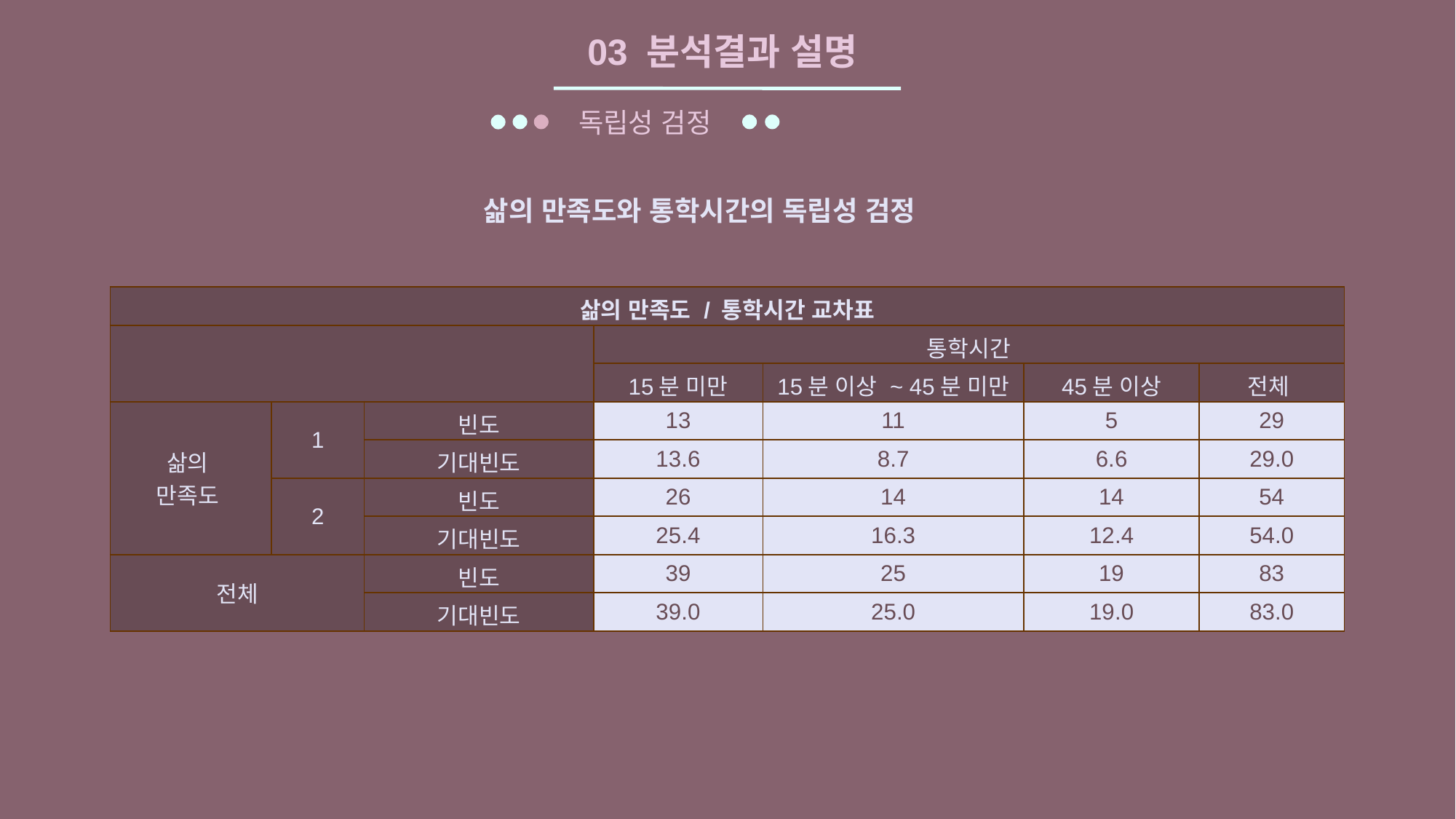

03 분석결과 설명
독립성 검정

삶의 만족도와 통학시간의 독립성 검정
| 삶의 만족도 / 통학시간 교차표 |  |  |  |  |  |  |
| --- | --- | --- | --- | --- | --- | --- |
|  |  |  | 통학시간 |  |  |  |
|  |  |  | 15분 미만 | 15분 이상 ~ 45분 미만 | 45분 이상 | 전체 |
| 삶의 만족도 | 1 | 빈도 | 13 | 11 | 5 | 29 |
|  |  | 기대빈도 | 13.6 | 8.7 | 6.6 | 29.0 |
|  | 2 | 빈도 | 26 | 14 | 14 | 54 |
|  |  | 기대빈도 | 25.4 | 16.3 | 12.4 | 54.0 |
| 전체 |  | 빈도 | 39 | 25 | 19 | 83 |
|  |  | 기대빈도 | 39.0 | 25.0 | 19.0 | 83.0 |